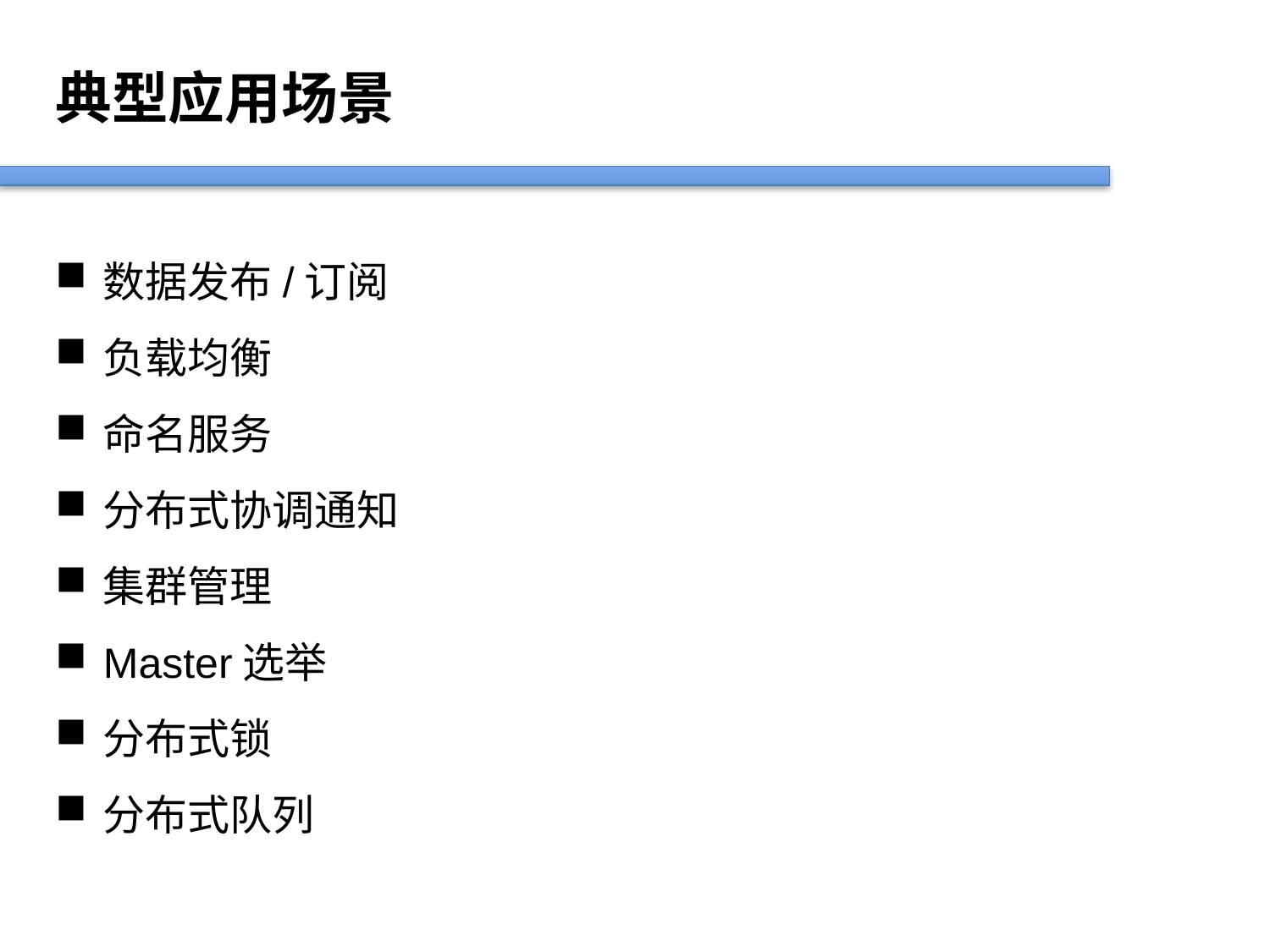

典型应用场景
数据发布/订阅
负载均衡
命名服务
分布式协调通知
集群管理
Master选举
分布式锁
分布式队列